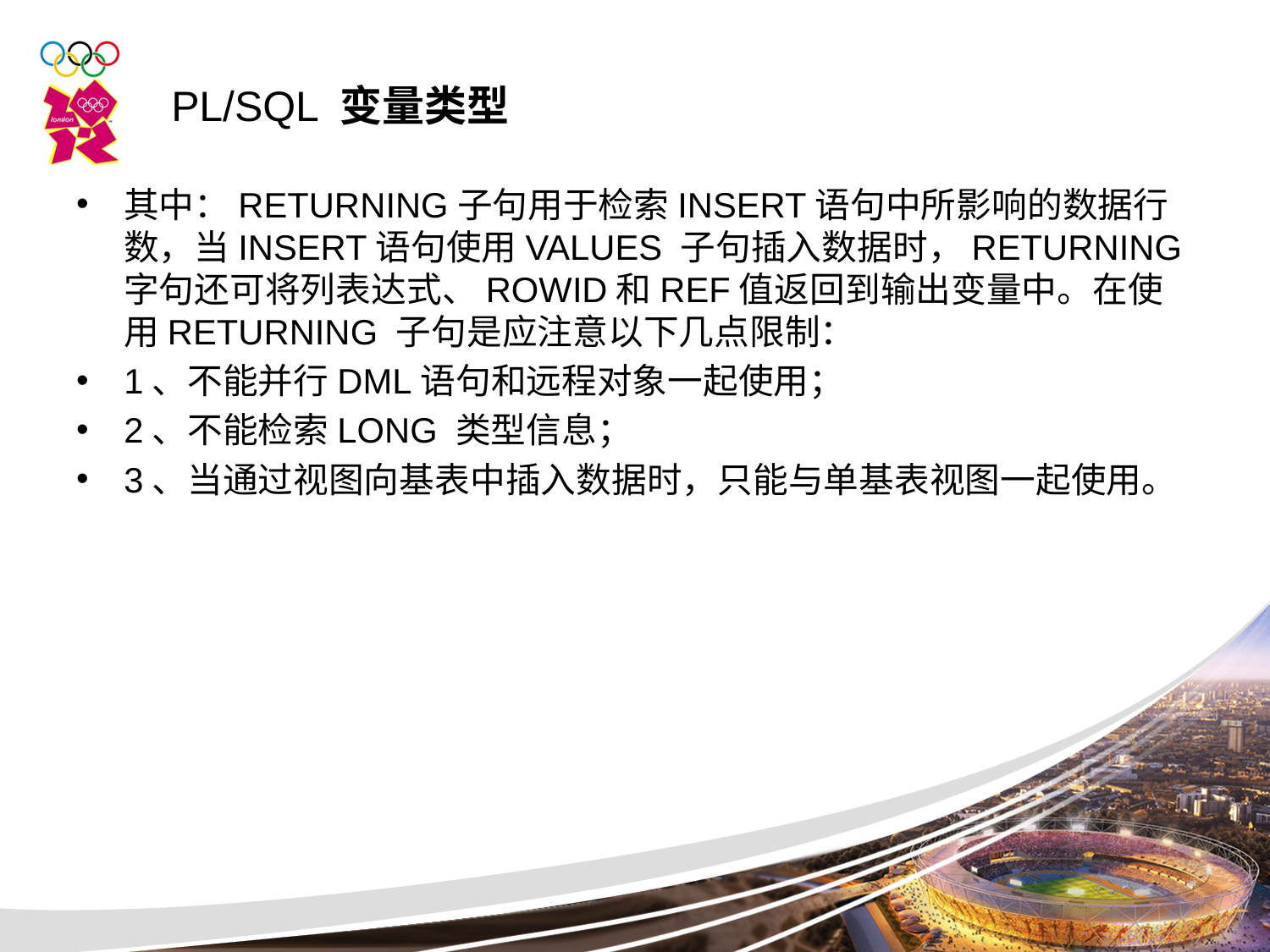

PL/SQL 变量类型
其中：RETURNING子句用于检索INSERT语句中所影响的数据行数，当INSERT语句使用VALUES 子句插入数据时，RETURNING 字句还可将列表达式、ROWID和REF值返回到输出变量中。在使用RETURNING 子句是应注意以下几点限制：
1、不能并行DML语句和远程对象一起使用；
2、不能检索LONG 类型信息；
3、当通过视图向基表中插入数据时，只能与单基表视图一起使用。